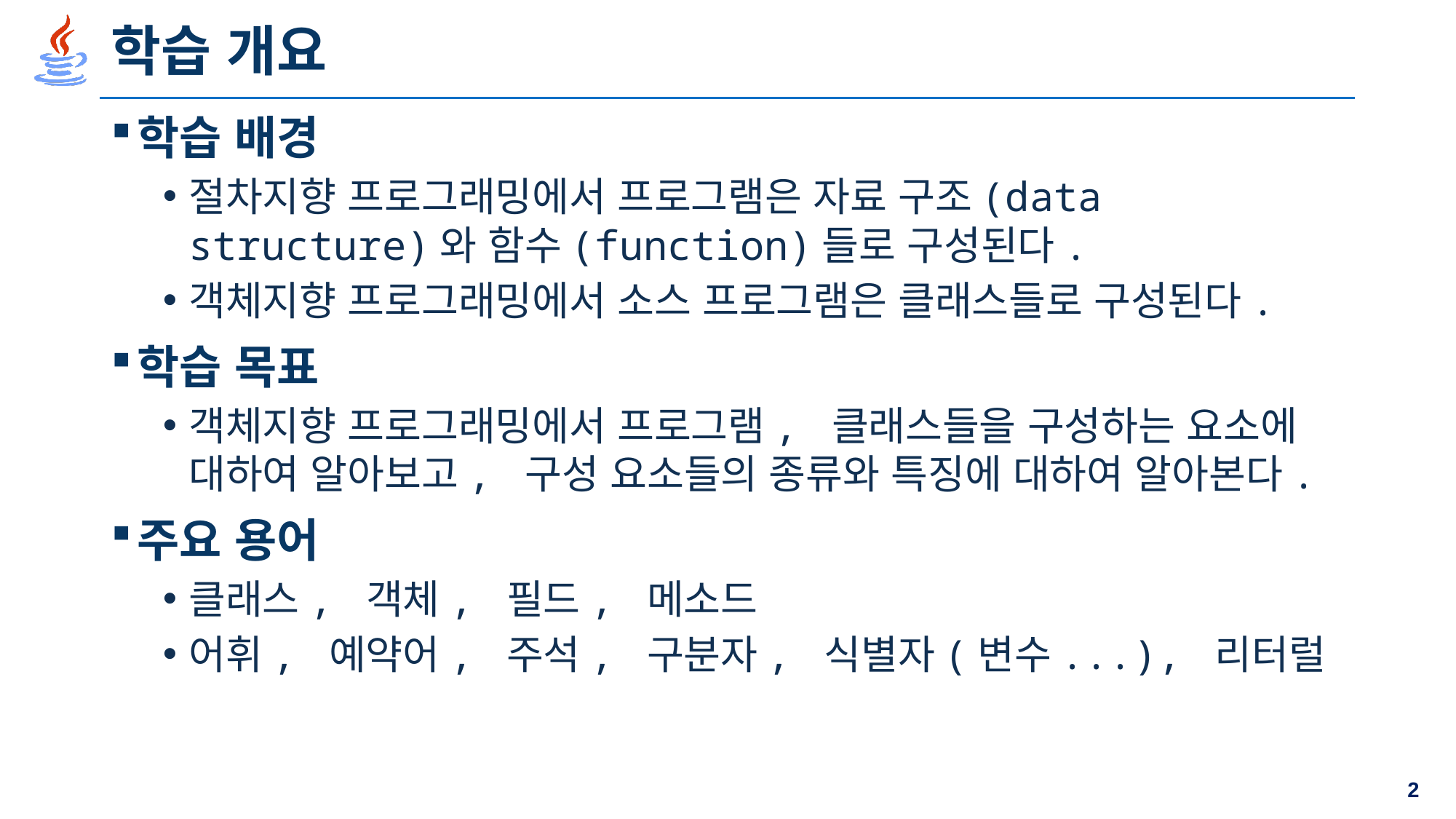

# 학습 개요
학습 배경
절차지향 프로그래밍에서 프로그램은 자료 구조(data structure)와 함수(function)들로 구성된다.
객체지향 프로그래밍에서 소스 프로그램은 클래스들로 구성된다.
학습 목표
객체지향 프로그래밍에서 프로그램, 클래스들을 구성하는 요소에 대하여 알아보고, 구성 요소들의 종류와 특징에 대하여 알아본다.
주요 용어
클래스, 객체, 필드, 메소드
어휘, 예약어, 주석, 구분자, 식별자(변수...), 리터럴
2